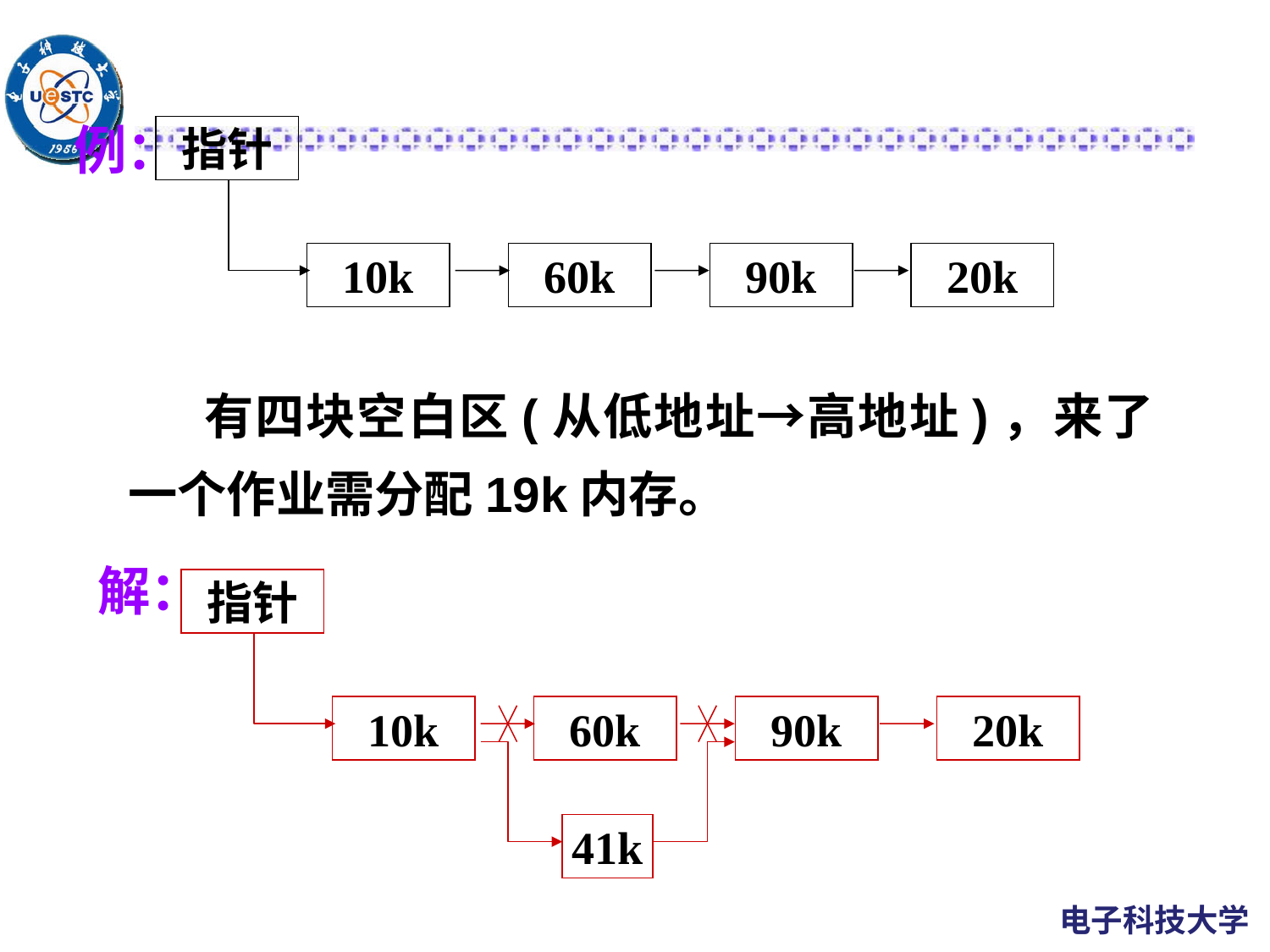

例：
指针

10k
60k
90k
20k

有四块空白区(从低地址→高地址)，来了一个作业需分配19k内存。
解：
指针

10k
60k
90k
20k

41k